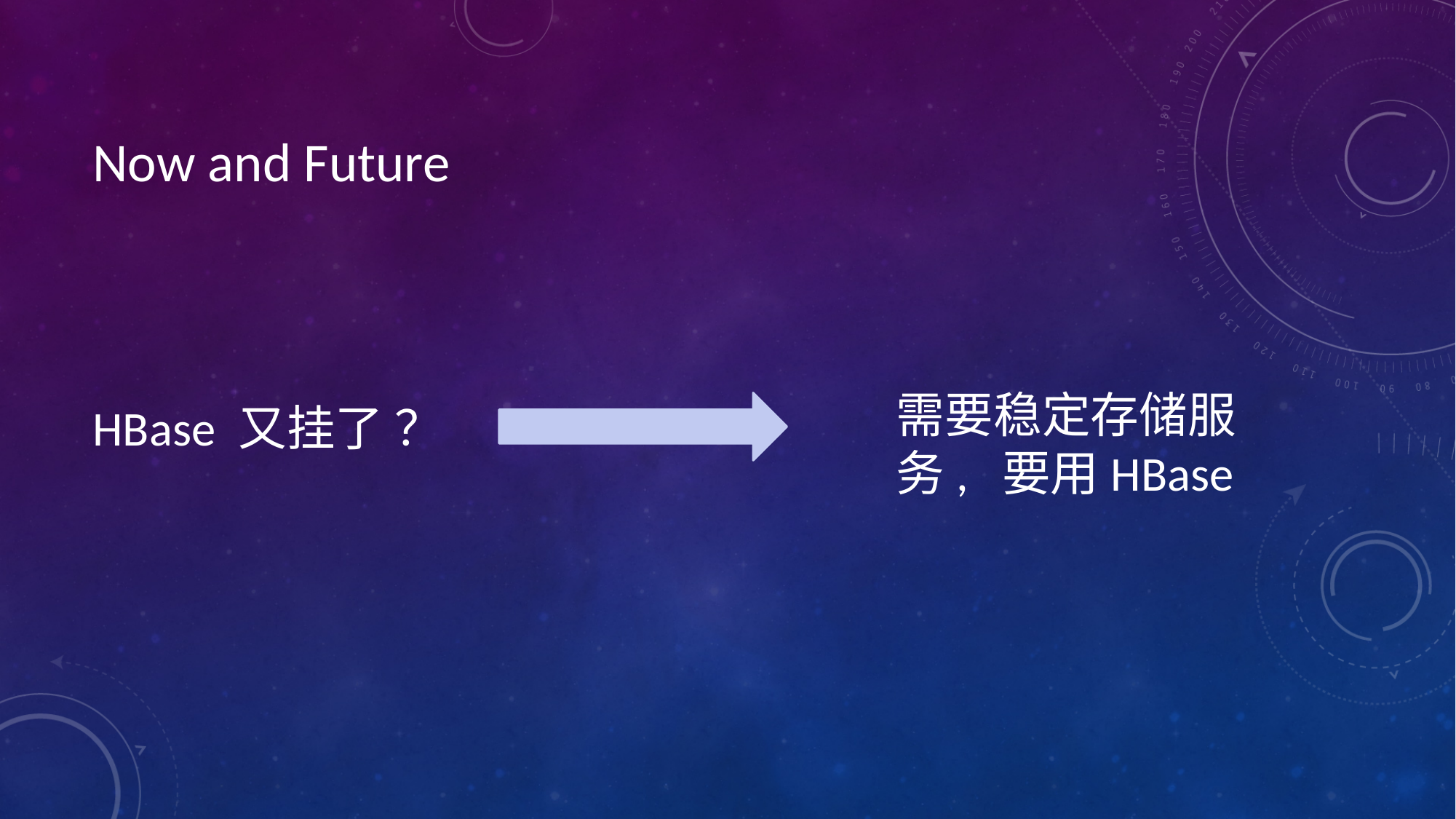

# Now and Future
HBase 又挂了 ？
需要稳定存储服务,  要用HBase